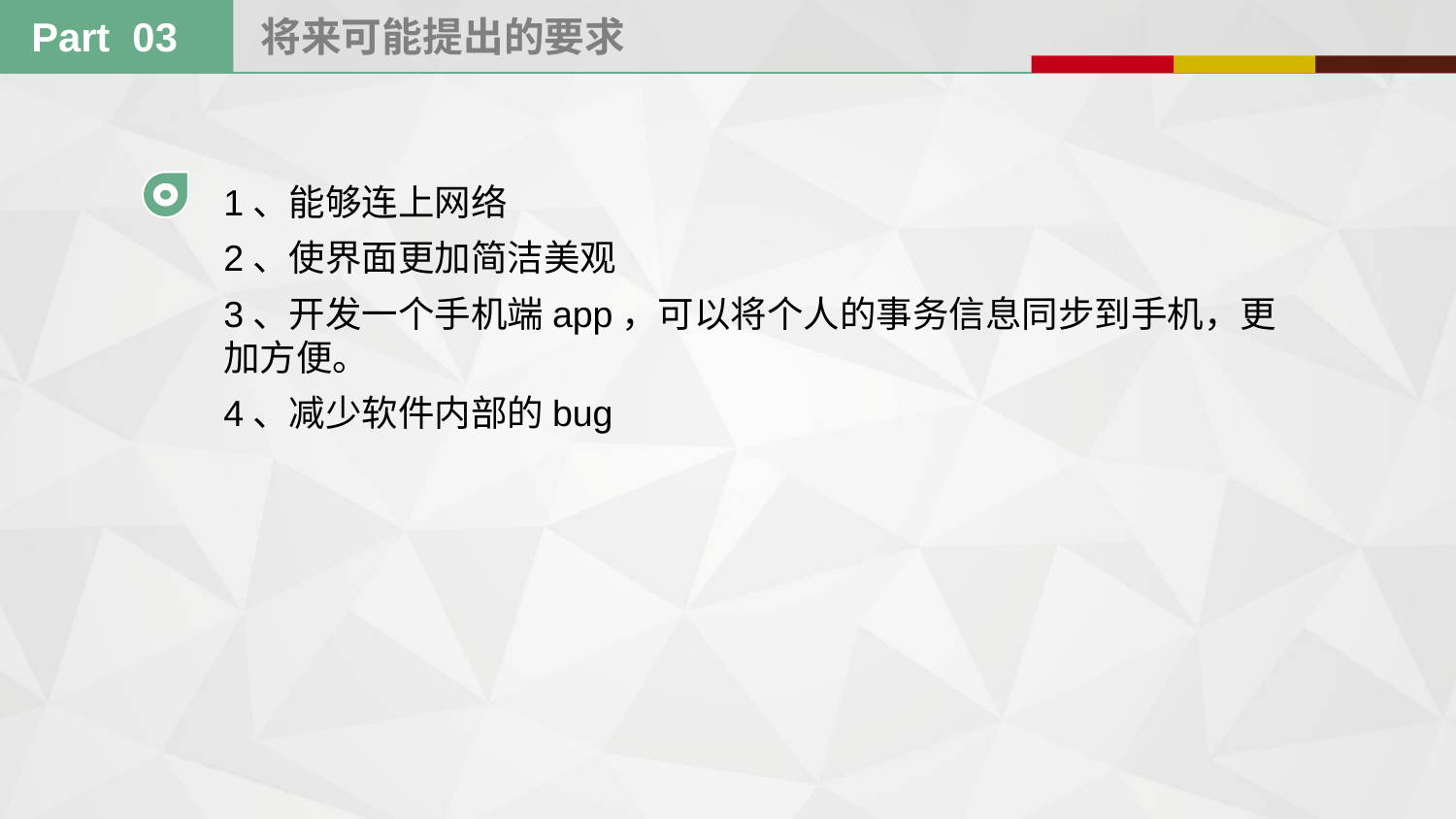

Part  03
将来可能提出的要求

1、能够连上网络
2、使界面更加简洁美观
3、开发一个手机端app，可以将个人的事务信息同步到手机，更加方便。
4、减少软件内部的bug